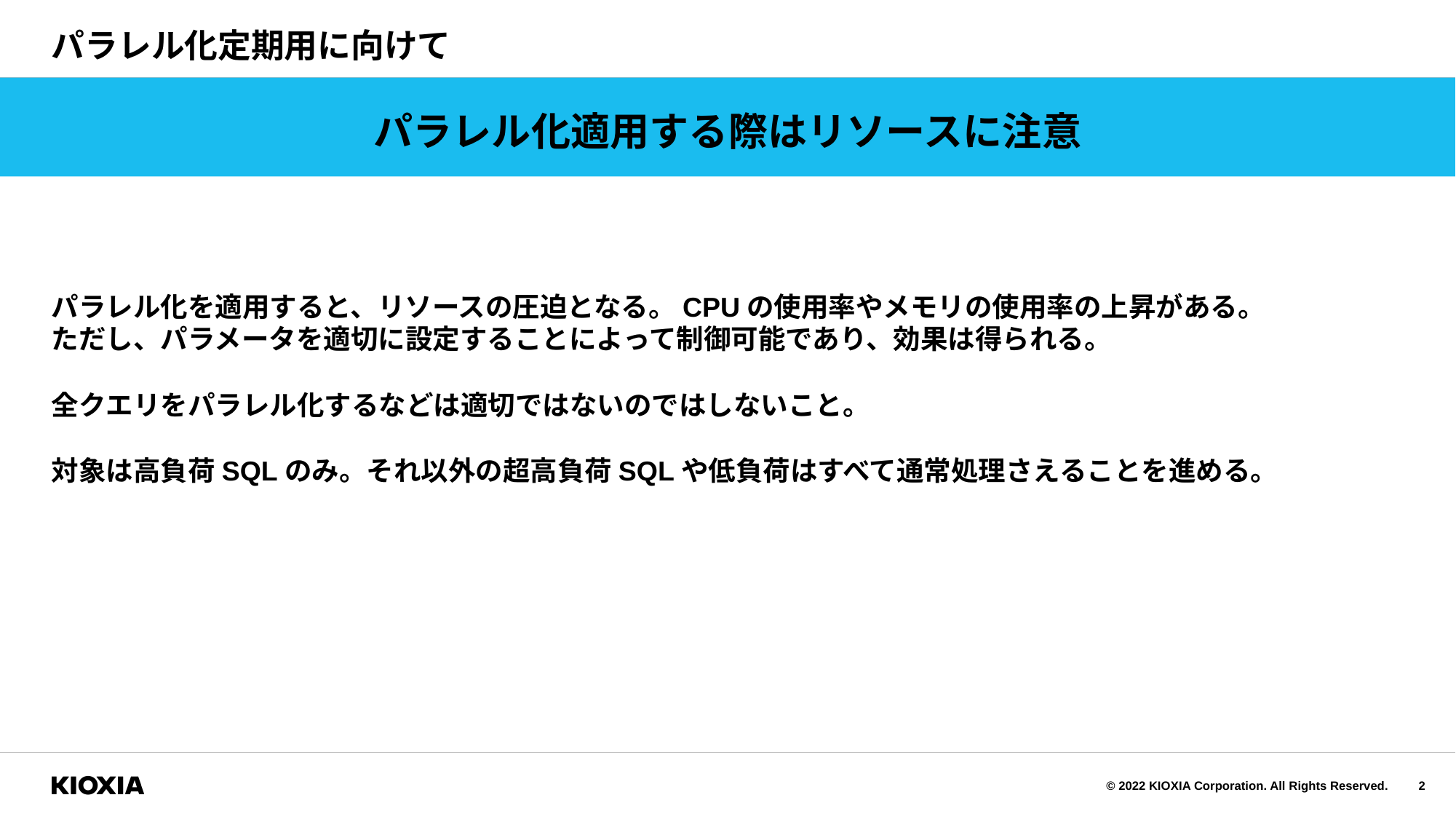

# パラレル化定期用に向けて
パラレル化適用する際はリソースに注意
パラレル化を適用すると、リソースの圧迫となる。CPUの使用率やメモリの使用率の上昇がある。
ただし、パラメータを適切に設定することによって制御可能であり、効果は得られる。

全クエリをパラレル化するなどは適切ではないのではしないこと。

対象は高負荷SQLのみ。それ以外の超高負荷SQLや低負荷はすべて通常処理さえることを進める。